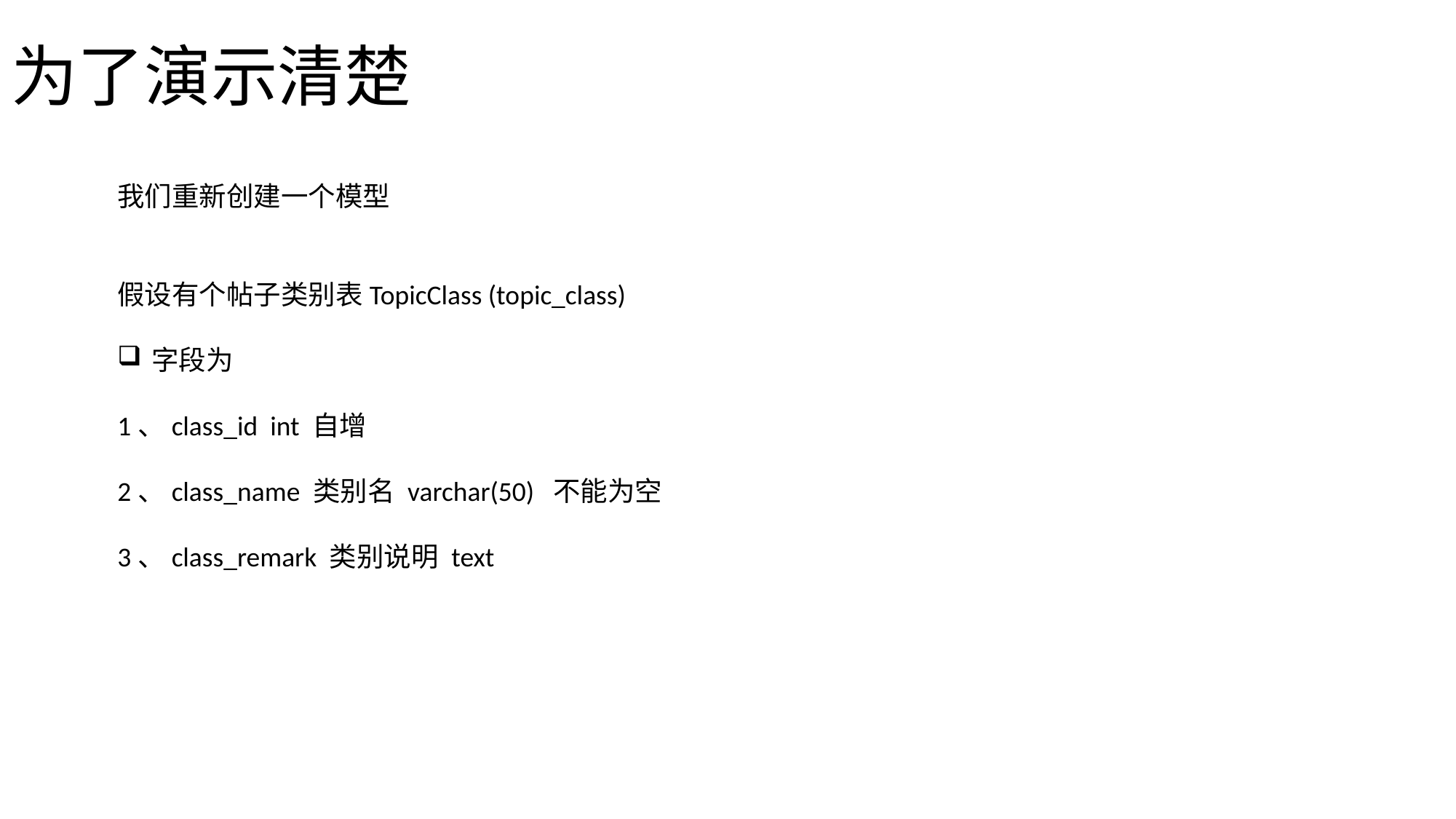

# 为了演示清楚
我们重新创建一个模型

假设有个帖子类别表TopicClass (topic_class)

字段为

1、class_id  int 自增

2、class_name 类别名 varchar(50)  不能为空

3、class_remark 类别说明 text